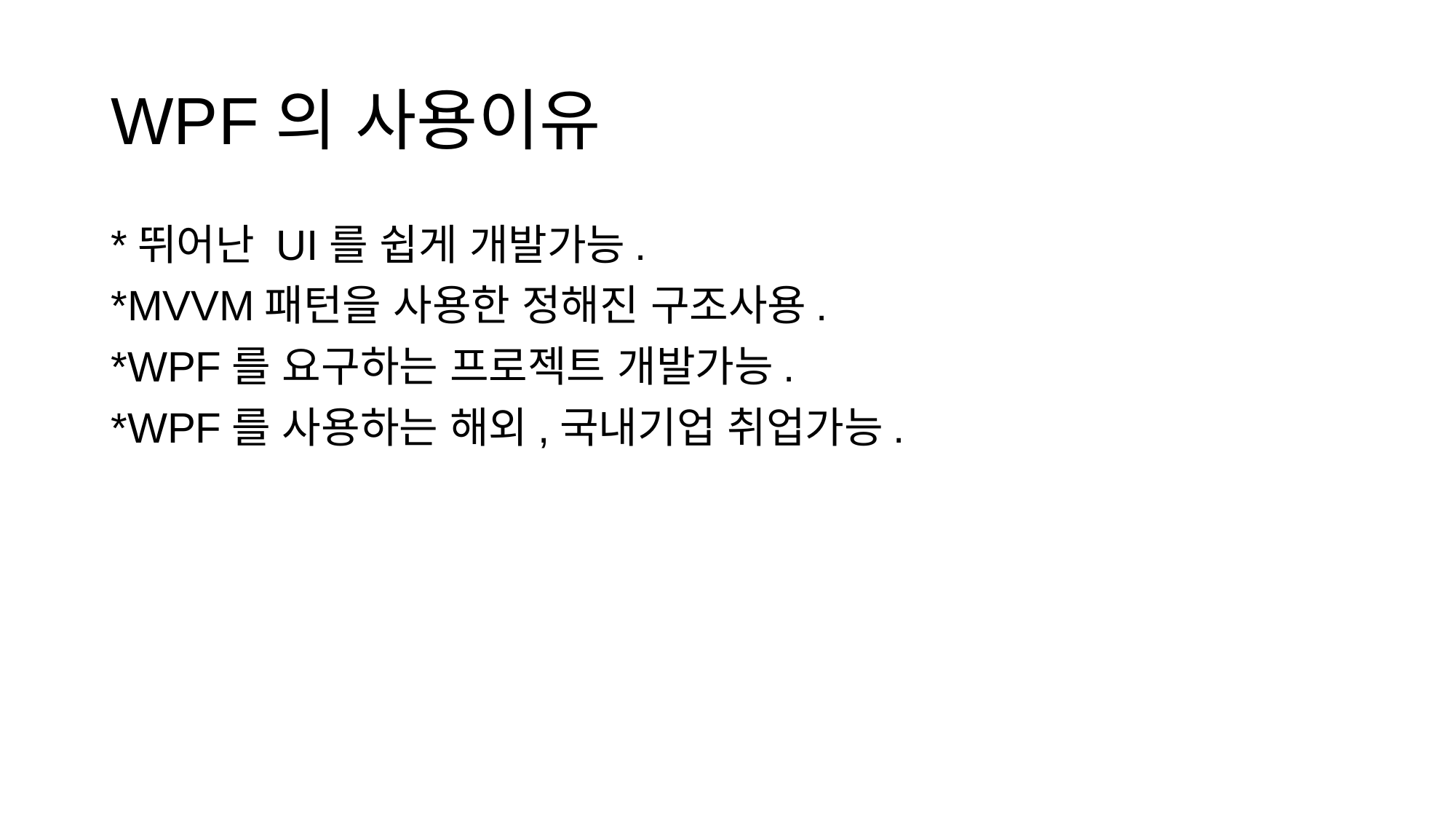

# WPF의 사용이유
*뛰어난 UI를 쉽게 개발가능.
*MVVM패턴을 사용한 정해진 구조사용.
*WPF를 요구하는 프로젝트 개발가능.
*WPF를 사용하는 해외,국내기업 취업가능.